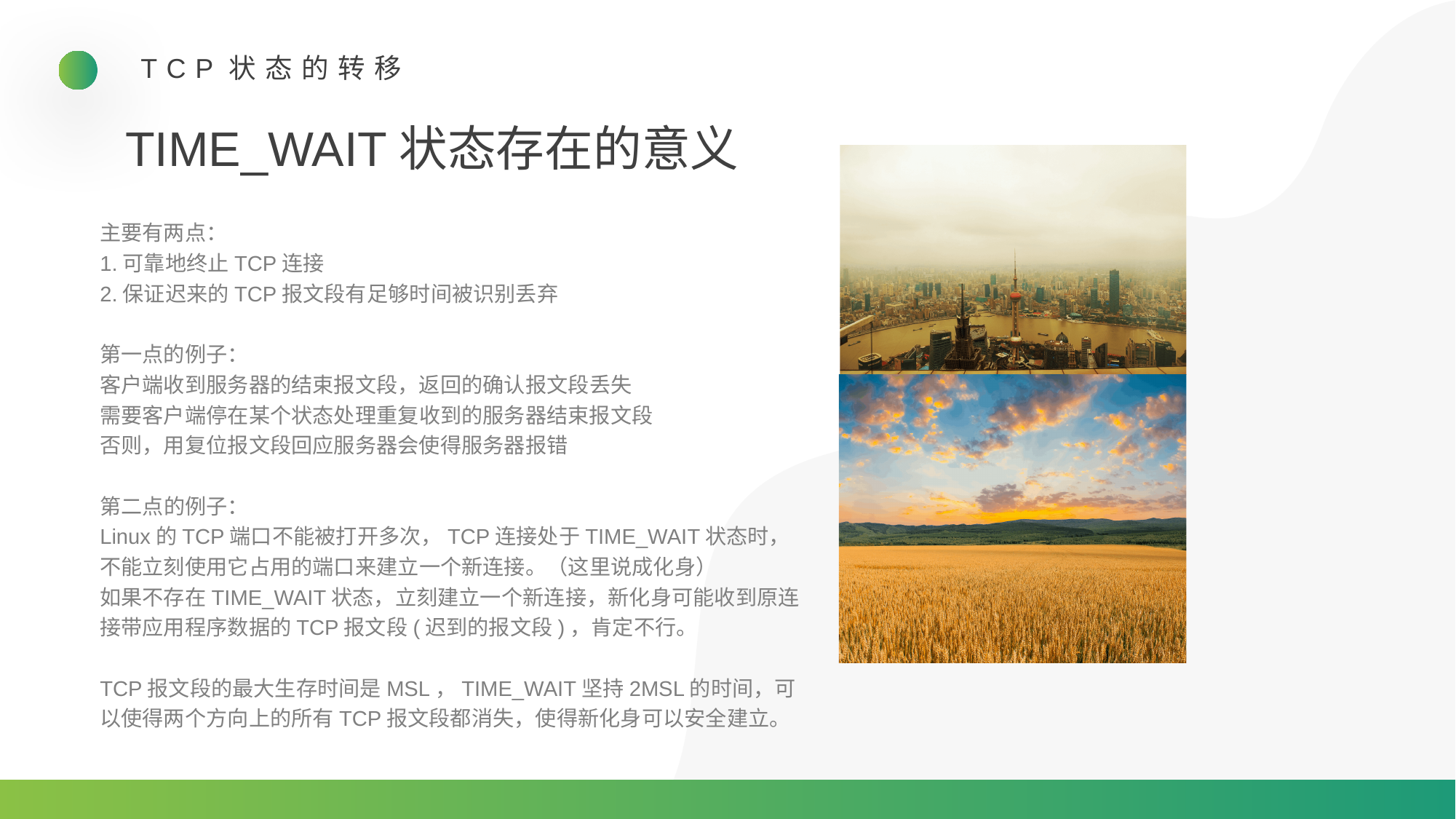

TCP状态的转移

TIME_WAIT状态存在的意义

主要有两点：
1.可靠地终止TCP连接
2.保证迟来的TCP报文段有足够时间被识别丢弃

第一点的例子：
客户端收到服务器的结束报文段，返回的确认报文段丢失
需要客户端停在某个状态处理重复收到的服务器结束报文段
否则，用复位报文段回应服务器会使得服务器报错

第二点的例子：
Linux的TCP端口不能被打开多次，TCP连接处于TIME_WAIT状态时，不能立刻使用它占用的端口来建立一个新连接。（这里说成化身）
如果不存在TIME_WAIT状态，立刻建立一个新连接，新化身可能收到原连接带应用程序数据的TCP报文段(迟到的报文段)，肯定不行。

TCP报文段的最大生存时间是MSL，TIME_WAIT坚持2MSL的时间，可以使得两个方向上的所有TCP报文段都消失，使得新化身可以安全建立。